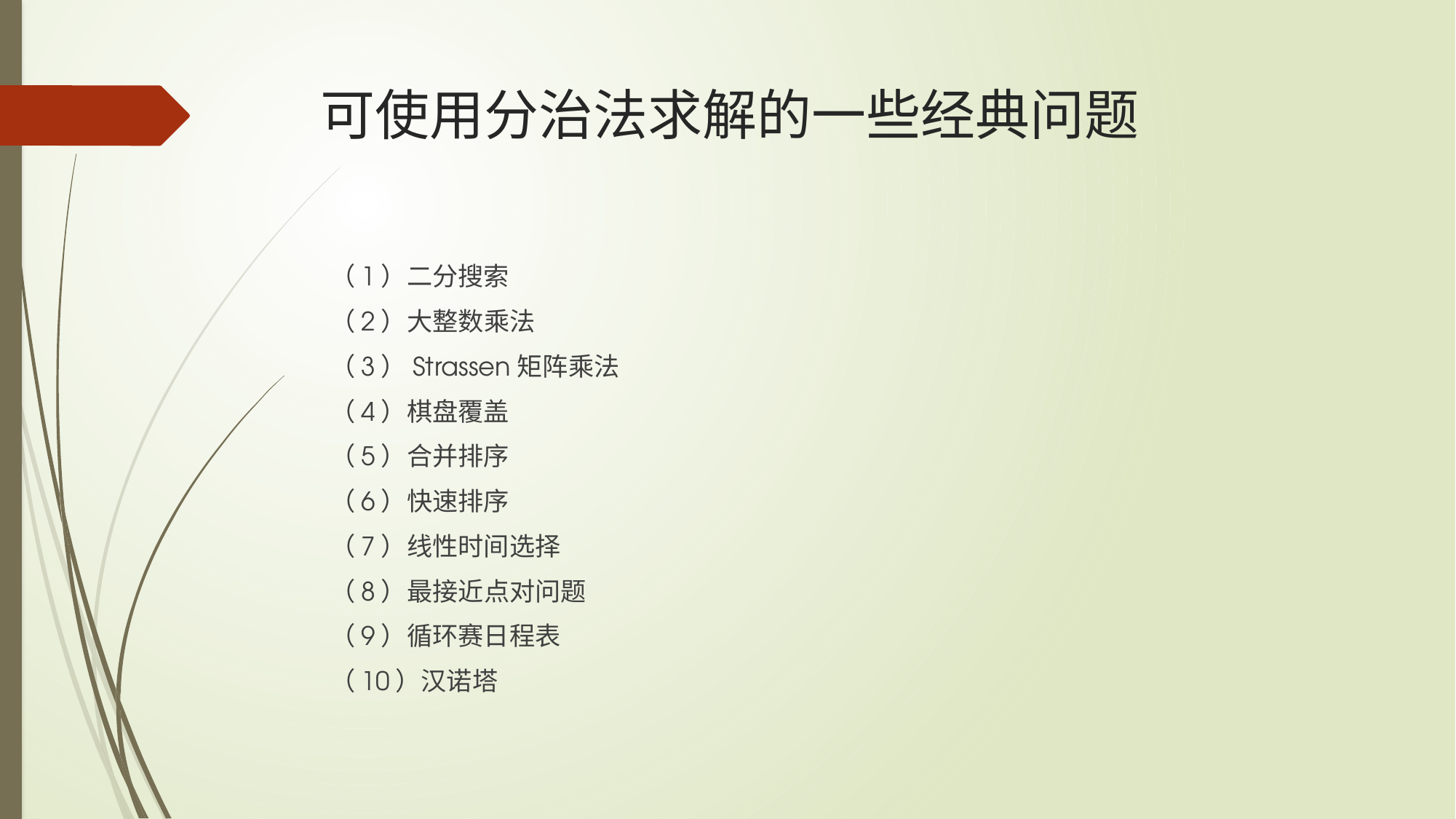

# 可使用分治法求解的一些经典问题
（1）二分搜索
（2）大整数乘法
（3）Strassen矩阵乘法
（4）棋盘覆盖
（5）合并排序
（6）快速排序
（7）线性时间选择
（8）最接近点对问题
（9）循环赛日程表
（10）汉诺塔